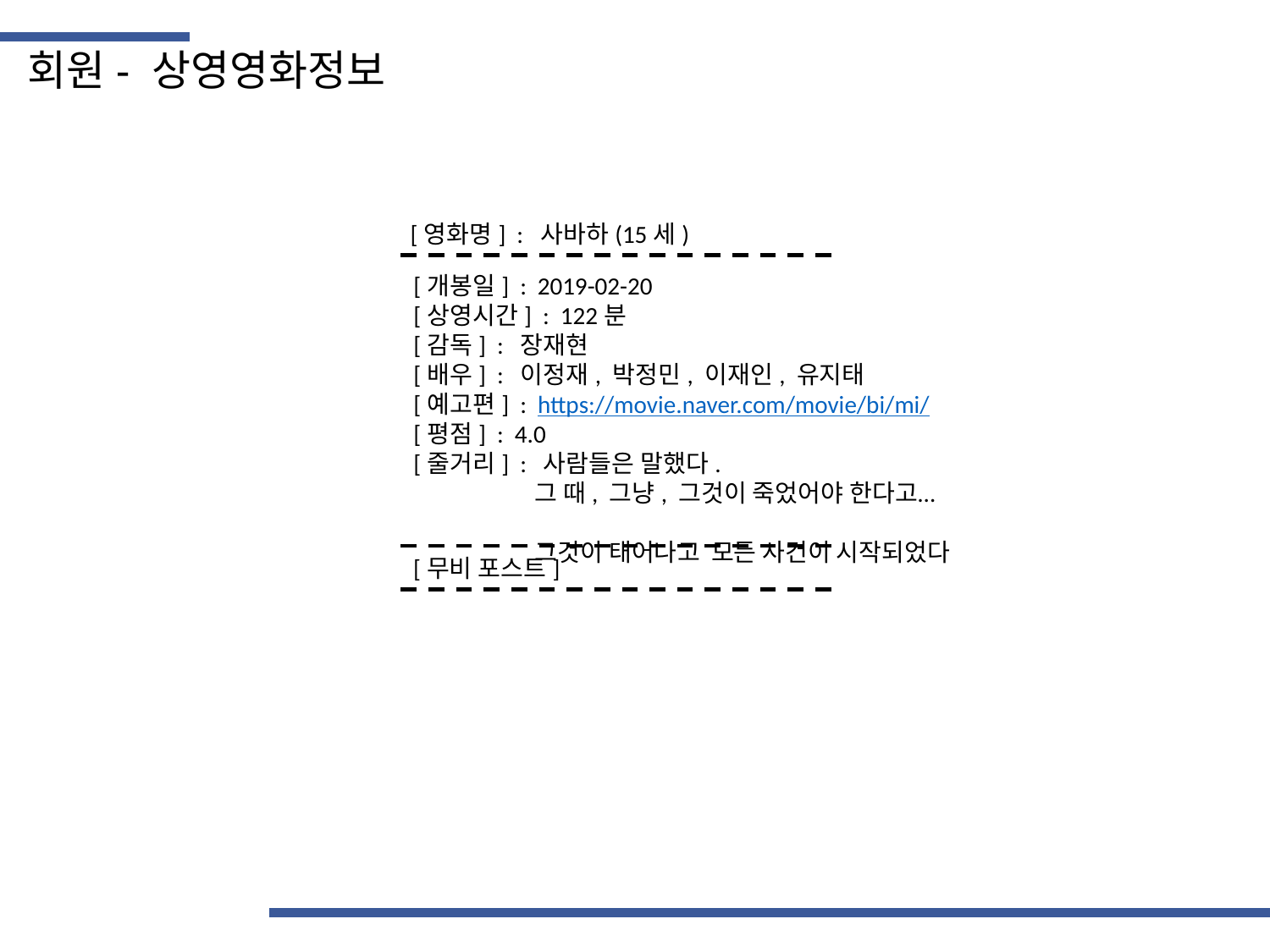

회원- 상영영화정보
[영화명]  :  사바하(15세)
[개봉일]  :  2019-02-20
[상영시간]  :  122분
[감독]  :  장재현
[배우]  :  이정재, 박정민, 이재인, 유지태
[예고편]  :  https://movie.naver.com/movie/bi/mi/
[평점]  :  4.0
[줄거리]  :  사람들은 말했다.
                     그 때, 그냥, 그것이 죽었어야 한다고…
                     그것이 태어나고  모든 사건이 시작되었다
[무비 포스트]